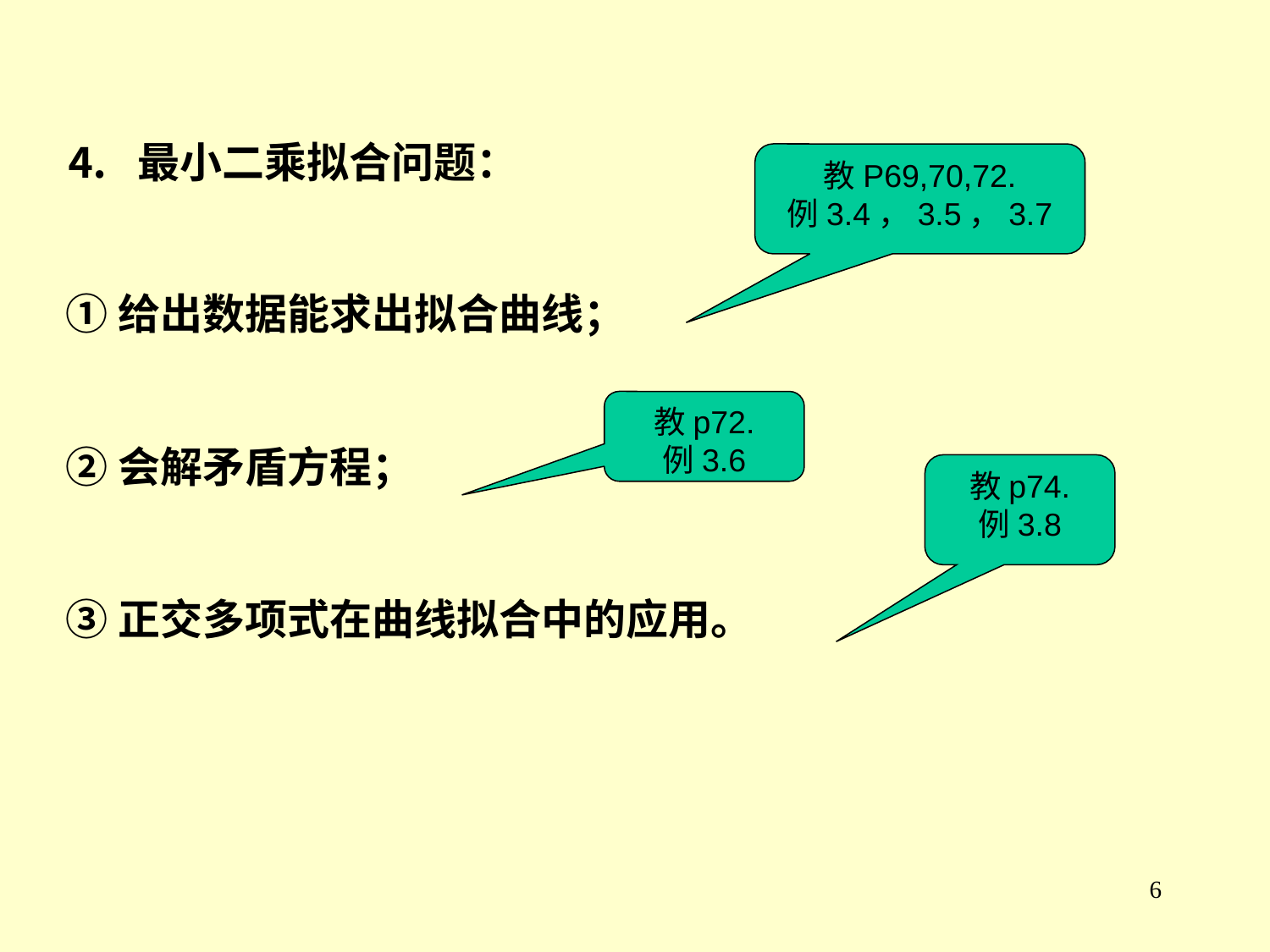

⒋  最小二乘拟合问题：

①给出数据能求出拟合曲线；

②会解矛盾方程；

③正交多项式在曲线拟合中的应用。
教P69,70,72.
例3.4，3.5，3.7
教p72.
例3.6
教p74.
例3.8
6